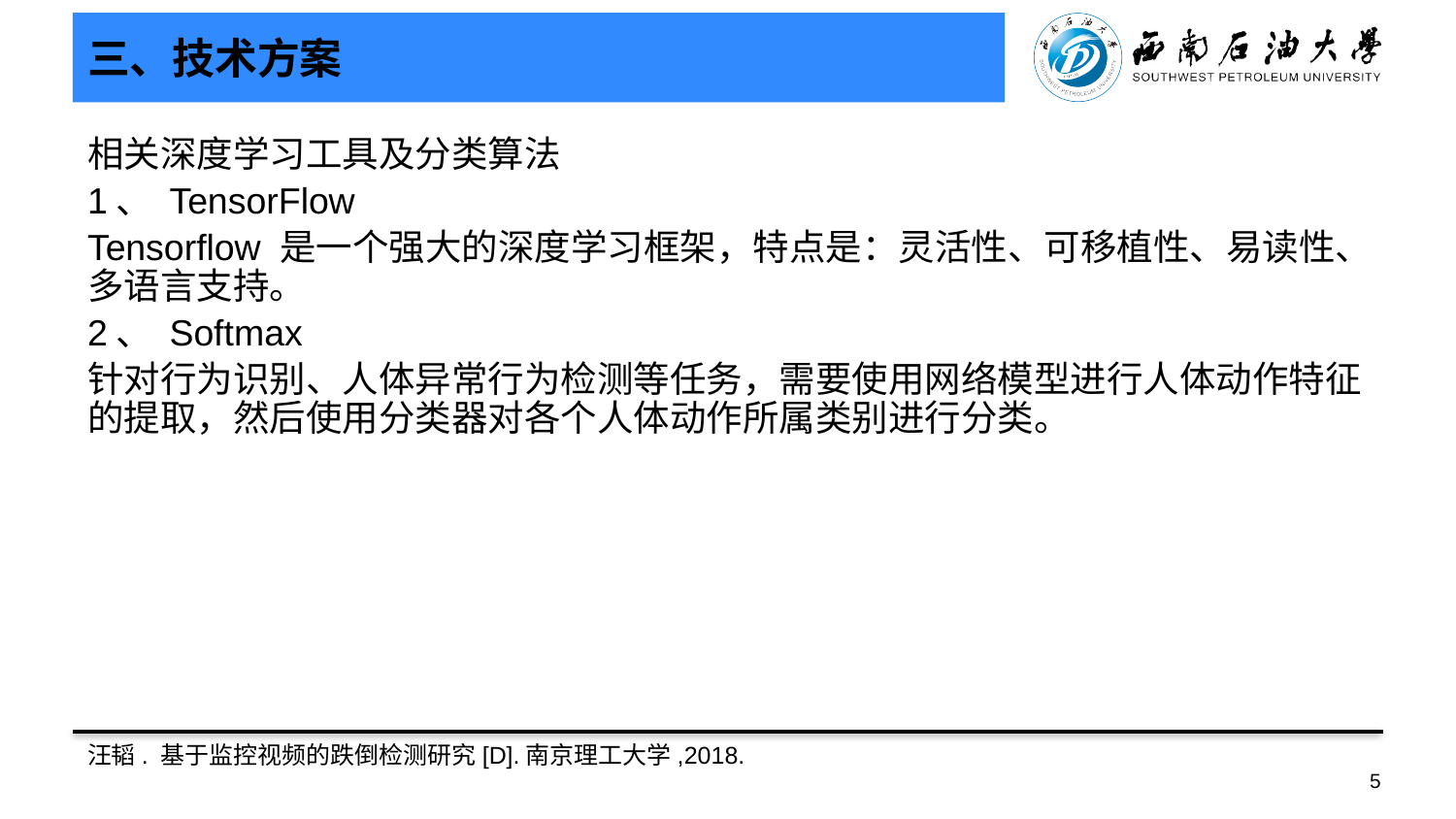

# 三、技术方案
相关深度学习工具及分类算法
1、 TensorFlow
Tensorflow 是一个强大的深度学习框架，特点是：灵活性、可移植性、易读性、多语言支持。
2、 Softmax
针对行为识别、人体异常行为检测等任务，需要使用网络模型进行人体动作特征的提取，然后使用分类器对各个人体动作所属类别进行分类。
汪韬. 基于监控视频的跌倒检测研究[D].南京理工大学,2018.